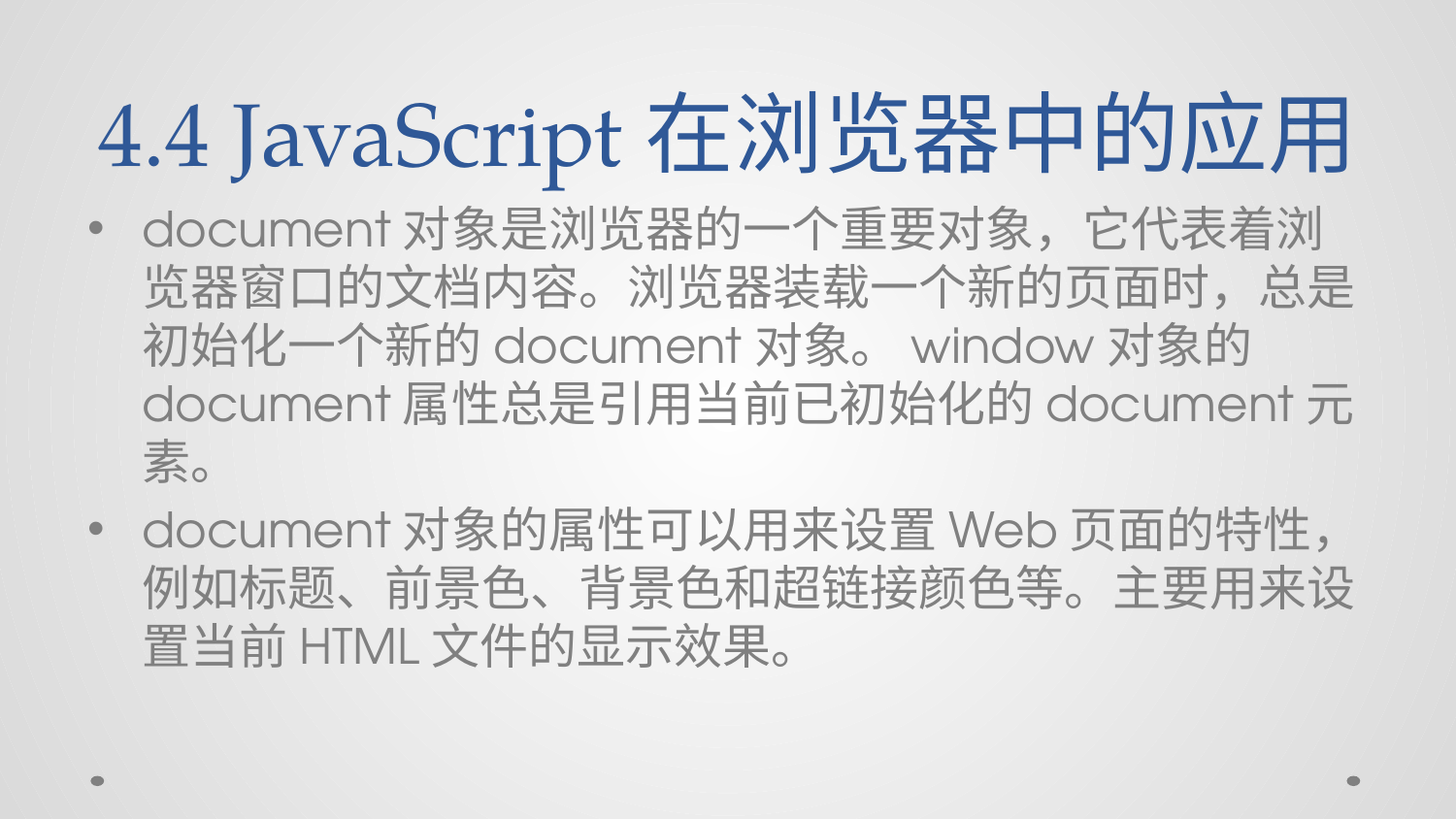

# 4.4 JavaScript在浏览器中的应用
document对象是浏览器的一个重要对象，它代表着浏览器窗口的文档内容。浏览器装载一个新的页面时，总是初始化一个新的document对象。window对象的document属性总是引用当前已初始化的document元素。
document对象的属性可以用来设置Web页面的特性，例如标题、前景色、背景色和超链接颜色等。主要用来设置当前HTML文件的显示效果。